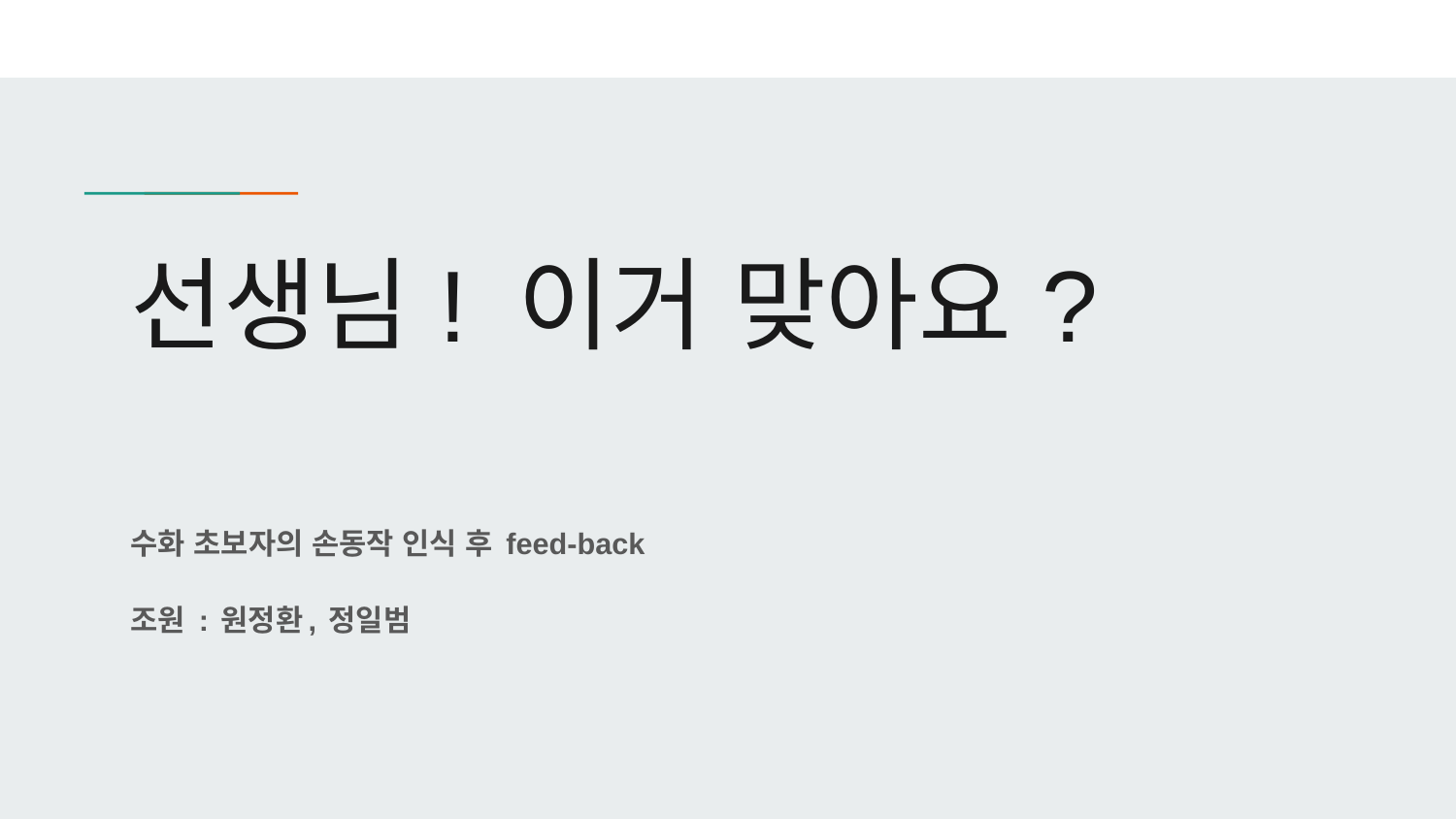

# 선생님! 이거 맞아요?
수화 초보자의 손동작 인식 후 feed-back

조원 : 원정환, 정일범